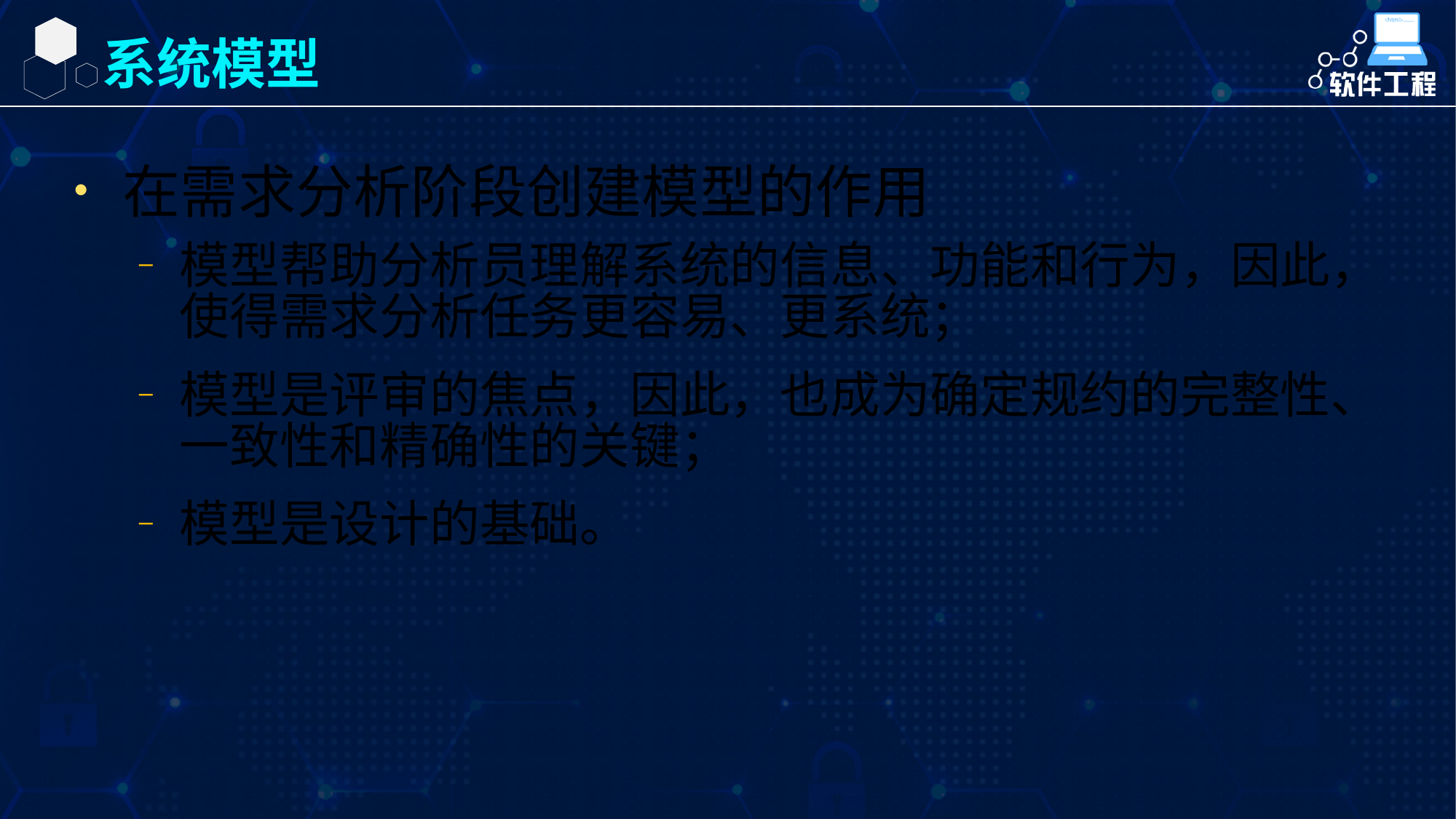

系统模型
在需求分析阶段创建模型的作用
模型帮助分析员理解系统的信息、功能和行为，因此，使得需求分析任务更容易、更系统；
模型是评审的焦点，因此，也成为确定规约的完整性、一致性和精确性的关键；
模型是设计的基础。